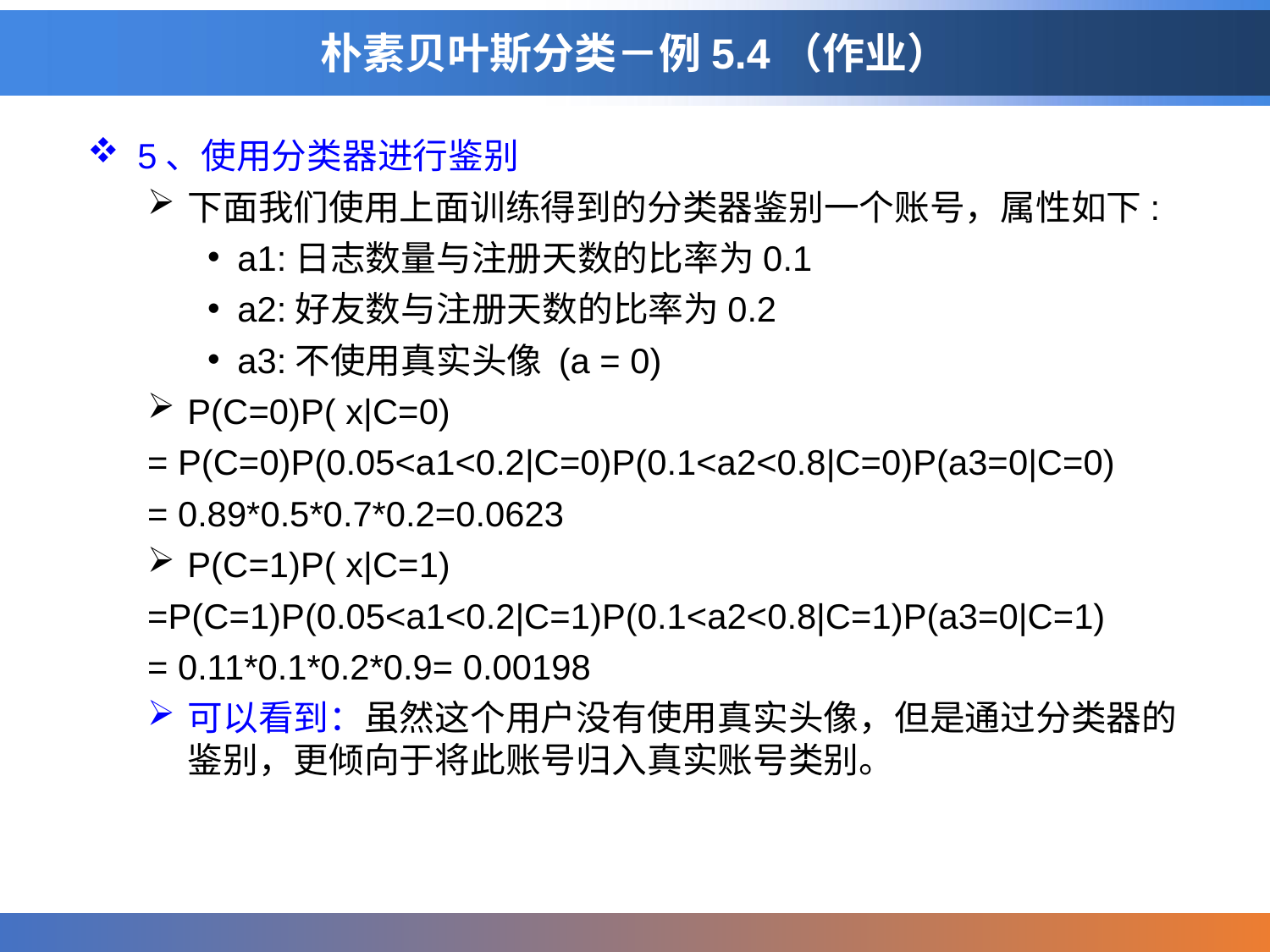

# 朴素贝叶斯分类－例5.4（作业）
5、使用分类器进行鉴别
下面我们使用上面训练得到的分类器鉴别一个账号，属性如下:
a1:日志数量与注册天数的比率为0.1
a2:好友数与注册天数的比率为0.2
a3:不使用真实头像 (a = 0)
P(C=0)P( x|C=0)
= P(C=0)P(0.05<a1<0.2|C=0)P(0.1<a2<0.8|C=0)P(a3=0|C=0)
= 0.89*0.5*0.7*0.2=0.0623
P(C=1)P( x|C=1)
=P(C=1)P(0.05<a1<0.2|C=1)P(0.1<a2<0.8|C=1)P(a3=0|C=1)
= 0.11*0.1*0.2*0.9= 0.00198
可以看到：虽然这个用户没有使用真实头像，但是通过分类器的鉴别，更倾向于将此账号归入真实账号类别。